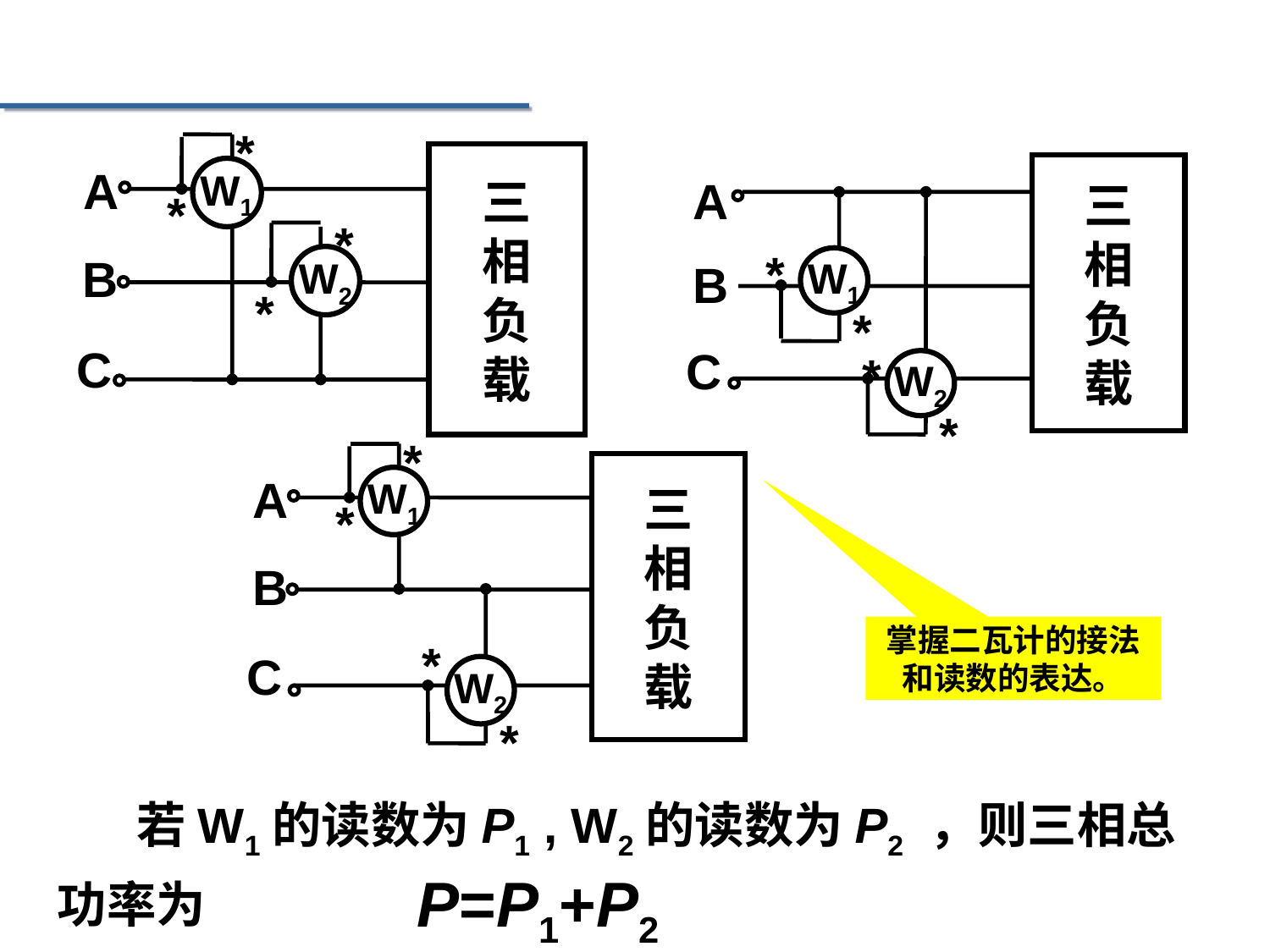

*

三
相
负
载
A
W1
*

*

B
W2
*

C

三
相
负
载
A

*
W1
B

*
C
*

W2

*

*

三
相
负
载
A
W1
*

B

*
C
W2

*

掌握二瓦计的接法和读数的表达。
若W1的读数为P1 , W2的读数为P2 ，则三相总功率为
P=P1+P2